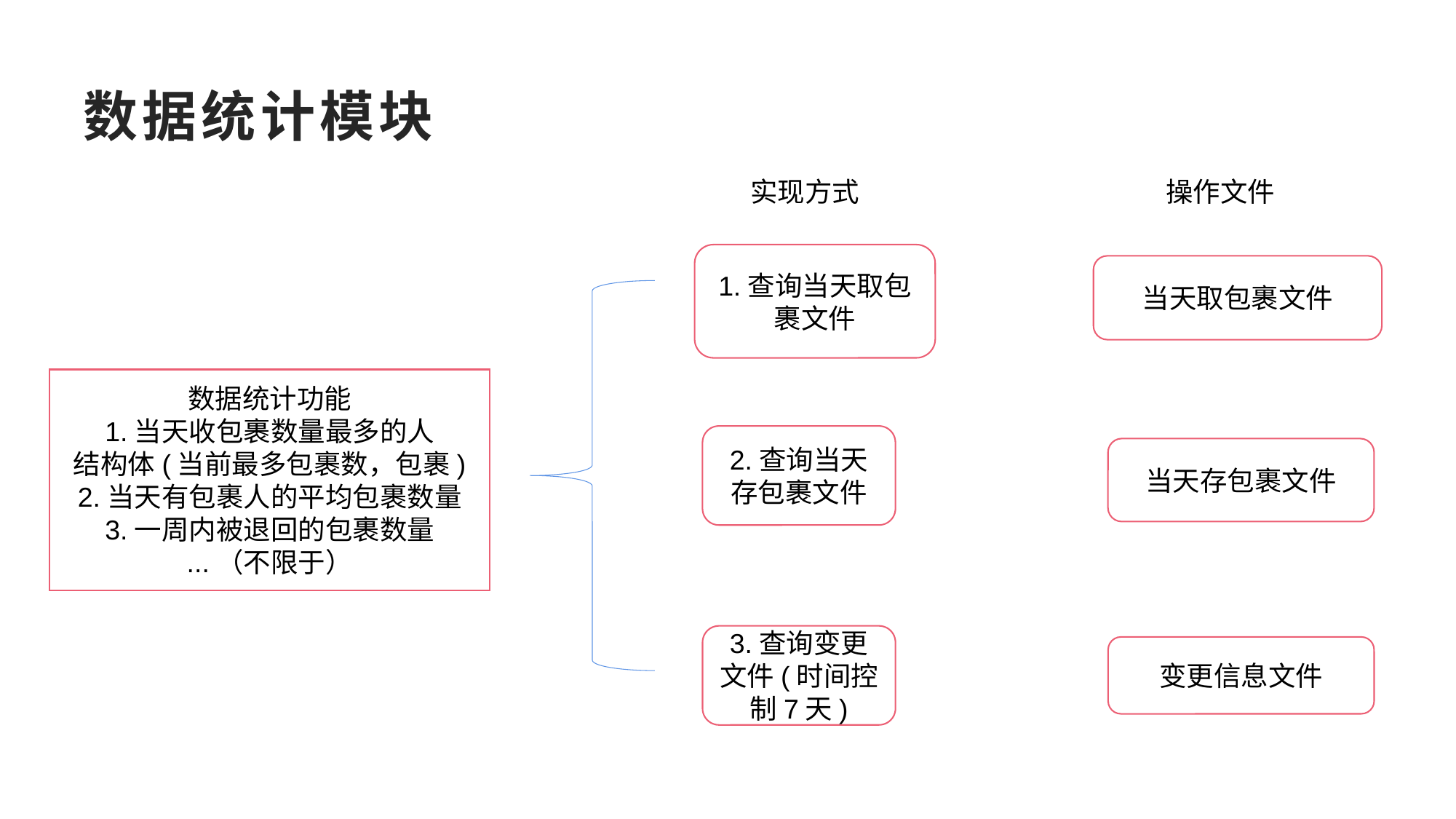

# 数据统计模块
实现方式
操作文件
1.查询当天取包裹文件
当天取包裹文件

数据统计功能
1.当天收包裹数量最多的人
结构体(当前最多包裹数，包裹)
2.当天有包裹人的平均包裹数量
3.一周内被退回的包裹数量
...（不限于）
2.查询当天存包裹文件
当天存包裹文件
3.查询变更文件(时间控制7天)
变更信息文件